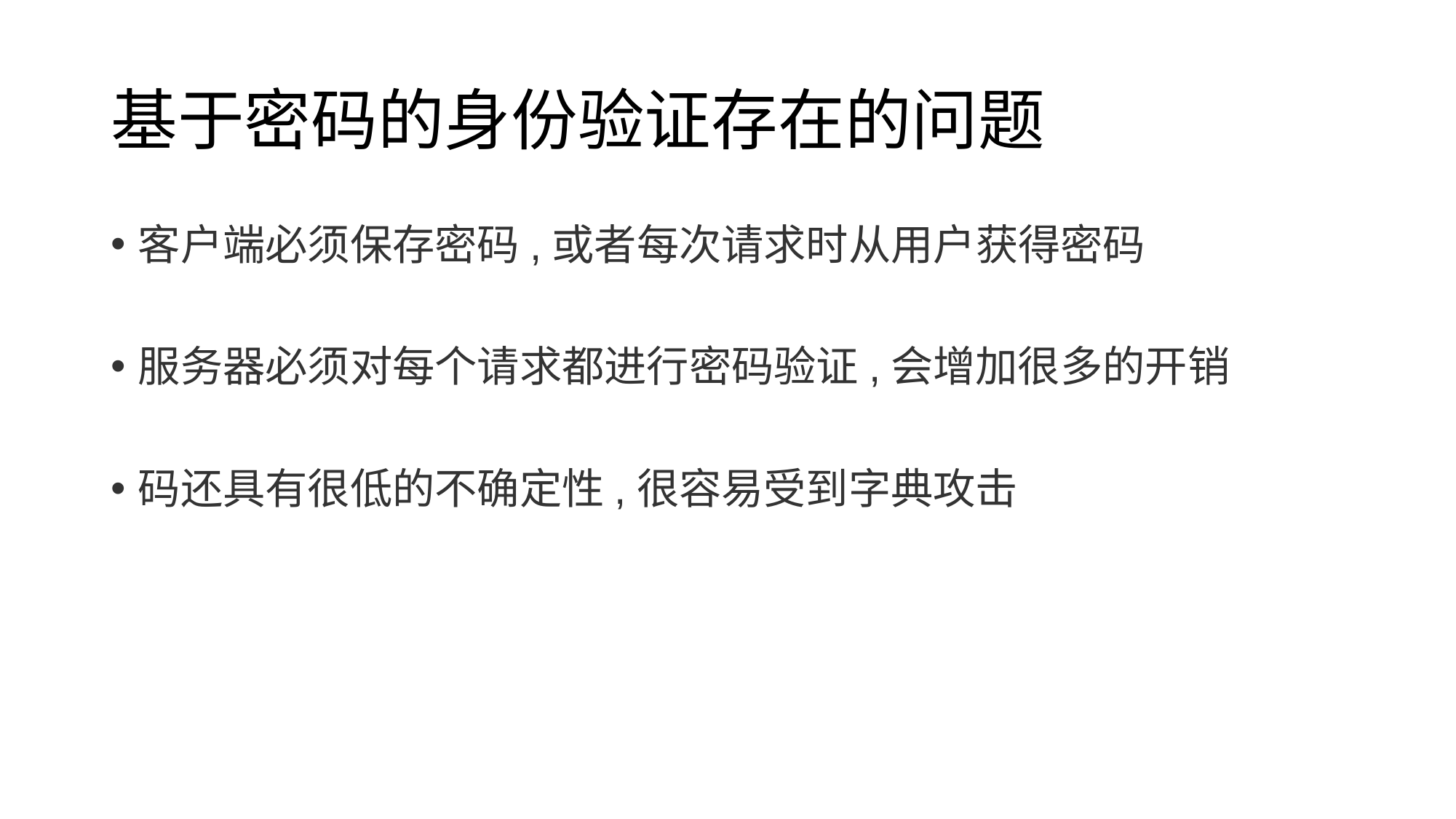

# 基于密码的身份验证存在的问题
客户端必须保存密码,或者每次请求时从用户获得密码

服务器必须对每个请求都进行密码验证,会增加很多的开销

码还具有很低的不确定性,很容易受到字典攻击